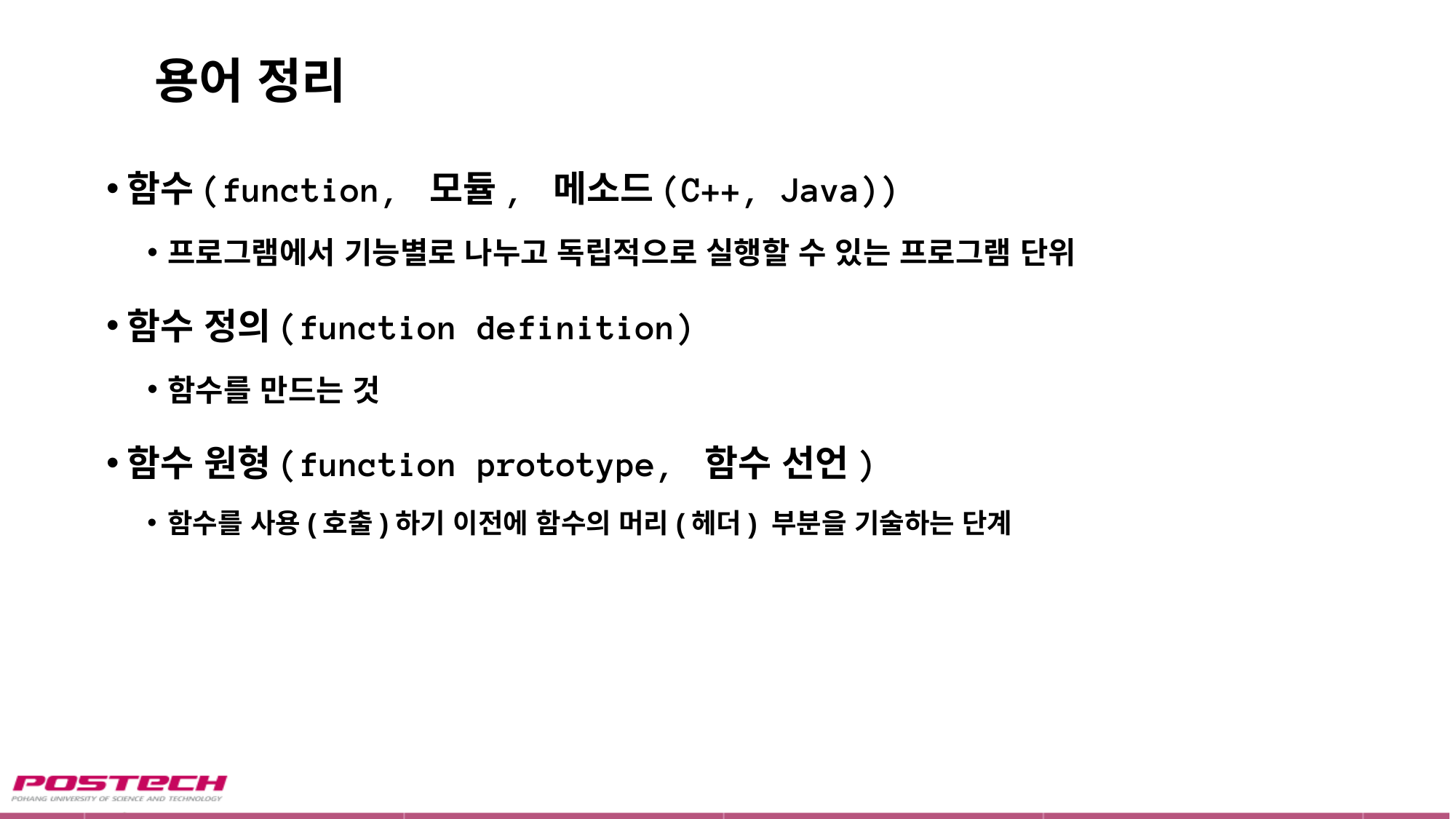

# 용어 정리
함수(function, 모듈, 메소드(C++, Java))
프로그램에서 기능별로 나누고 독립적으로 실행할 수 있는 프로그램 단위
함수 정의(function definition)
함수를 만드는 것
함수 원형(function prototype, 함수 선언)
함수를 사용(호출)하기 이전에 함수의 머리(헤더) 부분을 기술하는 단계